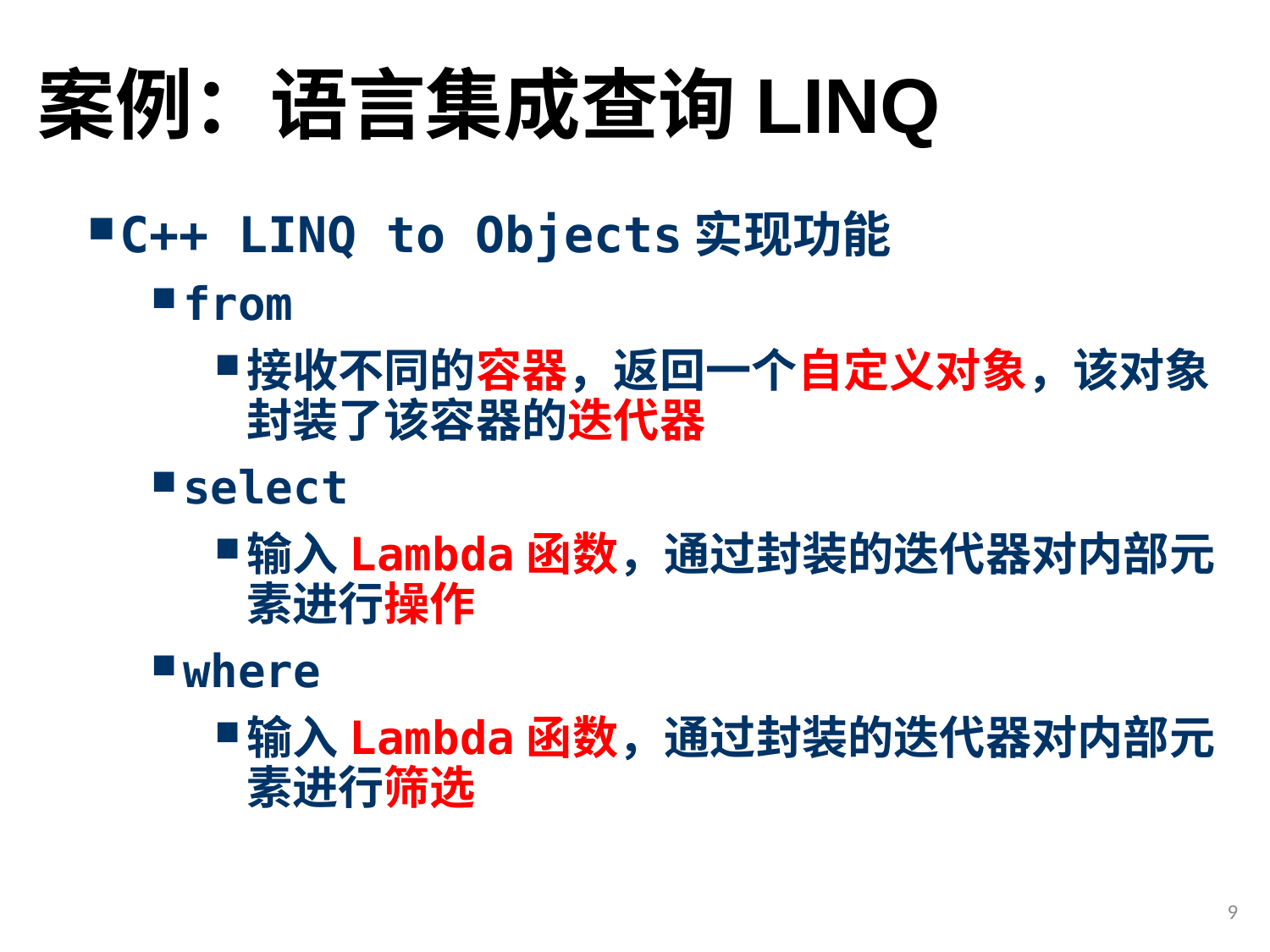

# 案例：语言集成查询LINQ
C++ LINQ to Objects实现功能
from
接收不同的容器，返回一个自定义对象，该对象封装了该容器的迭代器
select
输入Lambda函数，通过封装的迭代器对内部元素进行操作
where
输入Lambda函数，通过封装的迭代器对内部元素进行筛选

9